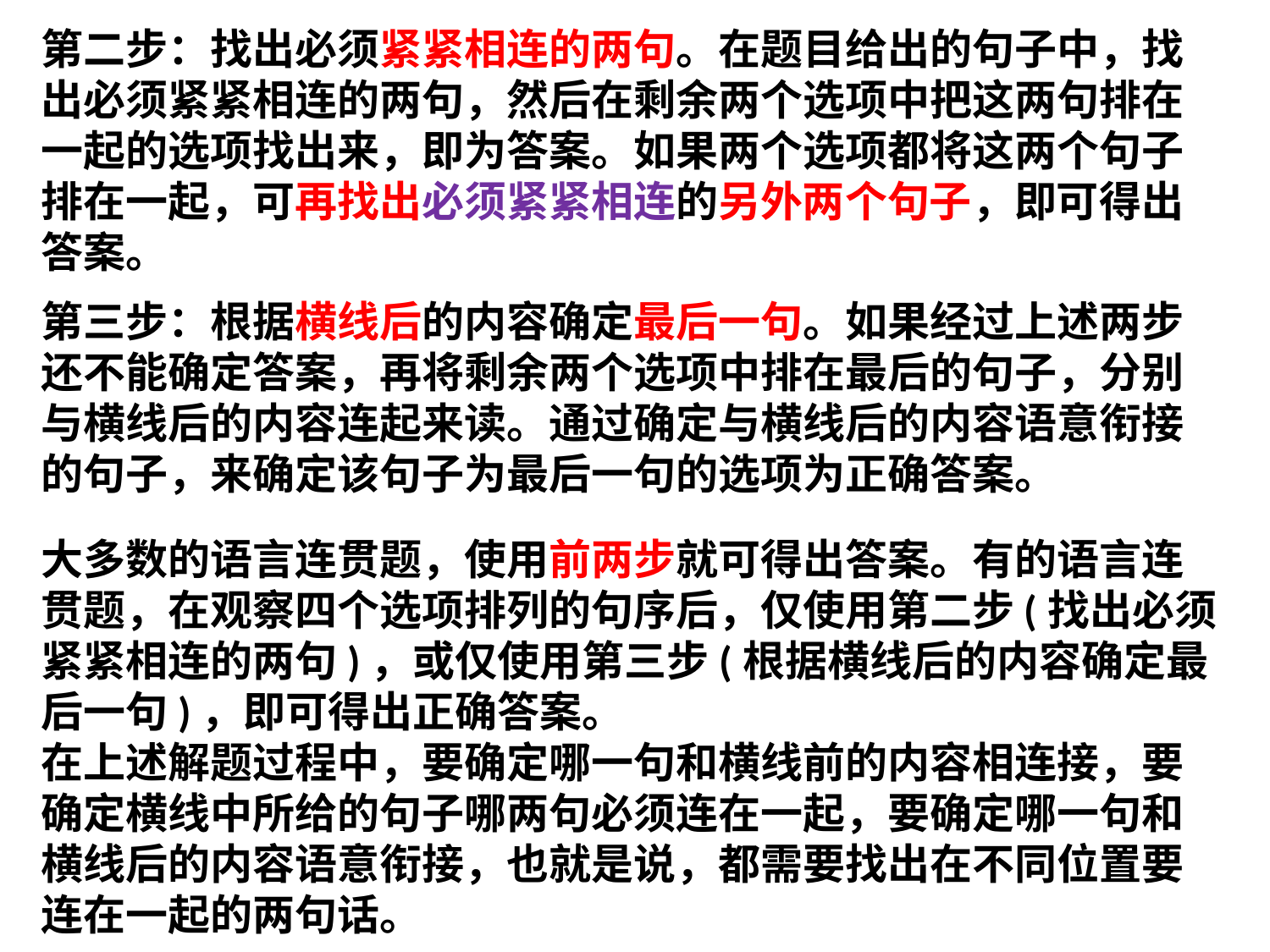

第二步：找出必须紧紧相连的两句。在题目给出的句子中，找出必须紧紧相连的两句，然后在剩余两个选项中把这两句排在一起的选项找出来，即为答案。如果两个选项都将这两个句子排在一起，可再找出必须紧紧相连的另外两个句子，即可得出答案。
第三步：根据横线后的内容确定最后一句。如果经过上述两步还不能确定答案，再将剩余两个选项中排在最后的句子，分别与横线后的内容连起来读。通过确定与横线后的内容语意衔接的句子，来确定该句子为最后一句的选项为正确答案。
大多数的语言连贯题，使用前两步就可得出答案。有的语言连贯题，在观察四个选项排列的句序后，仅使用第二步(找出必须紧紧相连的两句)，或仅使用第三步(根据横线后的内容确定最后一句)，即可得出正确答案。
在上述解题过程中，要确定哪一句和横线前的内容相连接，要确定横线中所给的句子哪两句必须连在一起，要确定哪一句和横线后的内容语意衔接，也就是说，都需要找出在不同位置要连在一起的两句话。